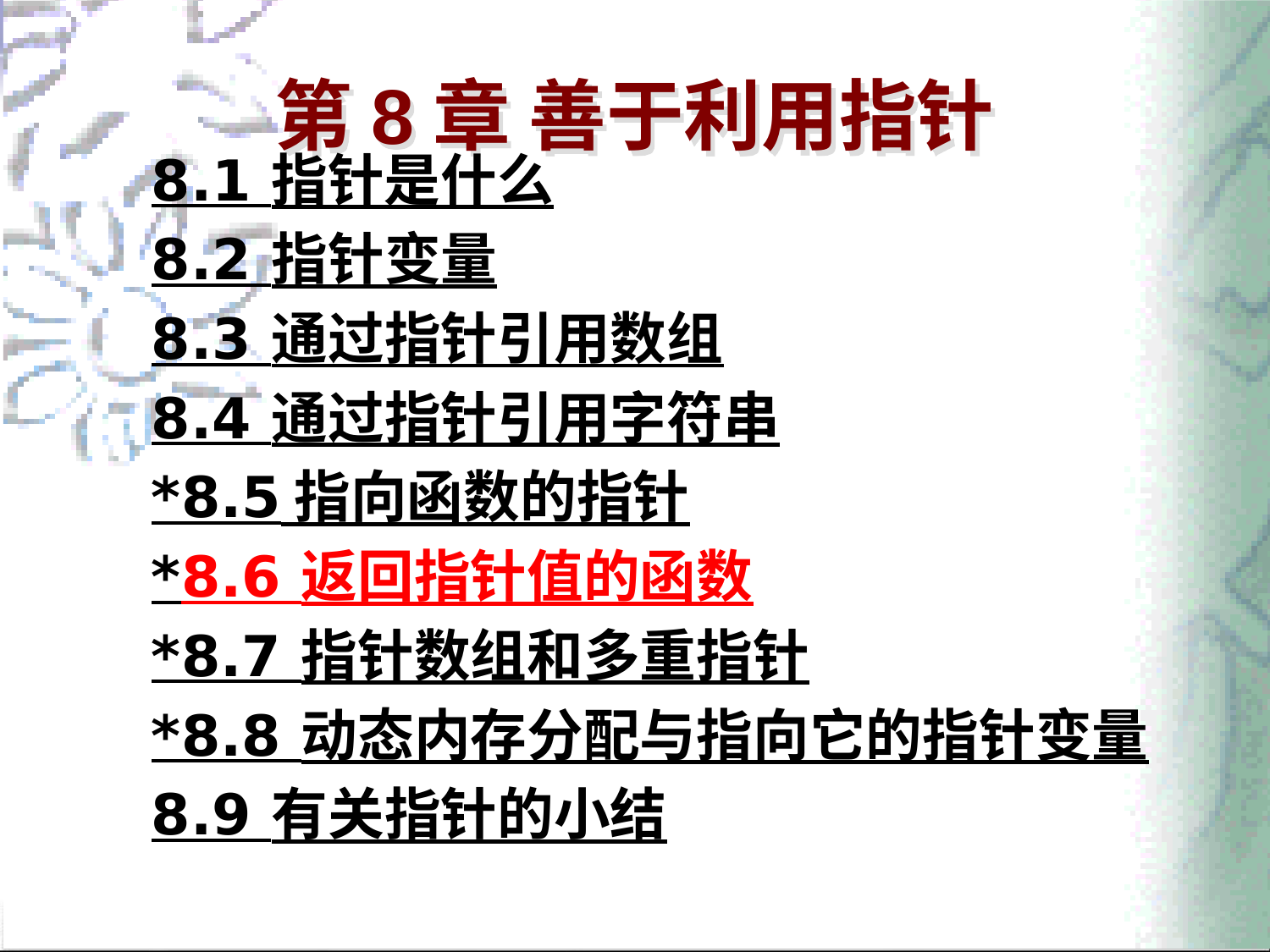

# 第8章 善于利用指针
8.1 指针是什么
8.2 指针变量
8.3 通过指针引用数组
8.4 通过指针引用字符串
*8.5 指向函数的指针
*8.6 返回指针值的函数
*8.7 指针数组和多重指针
*8.8 动态内存分配与指向它的指针变量
8.9 有关指针的小结